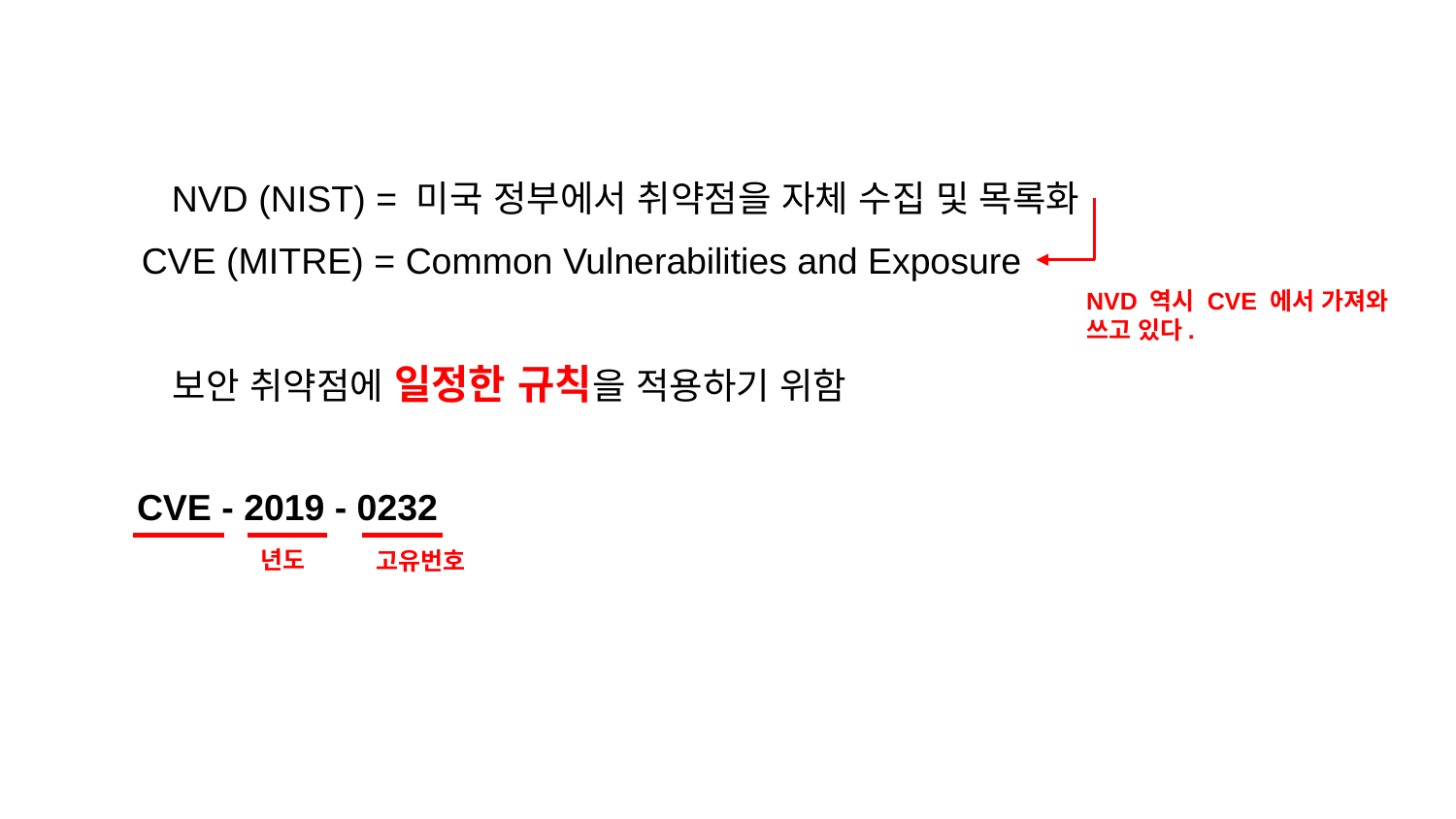

NVD (NIST) = 미국 정부에서 취약점을 자체 수집 및 목록화
CVE (MITRE) = Common Vulnerabilities and Exposure
NVD 역시 CVE 에서 가져와 쓰고 있다.
보안 취약점에 일정한 규칙을 적용하기 위함
CVE - 2019 - 0232
년도
고유번호